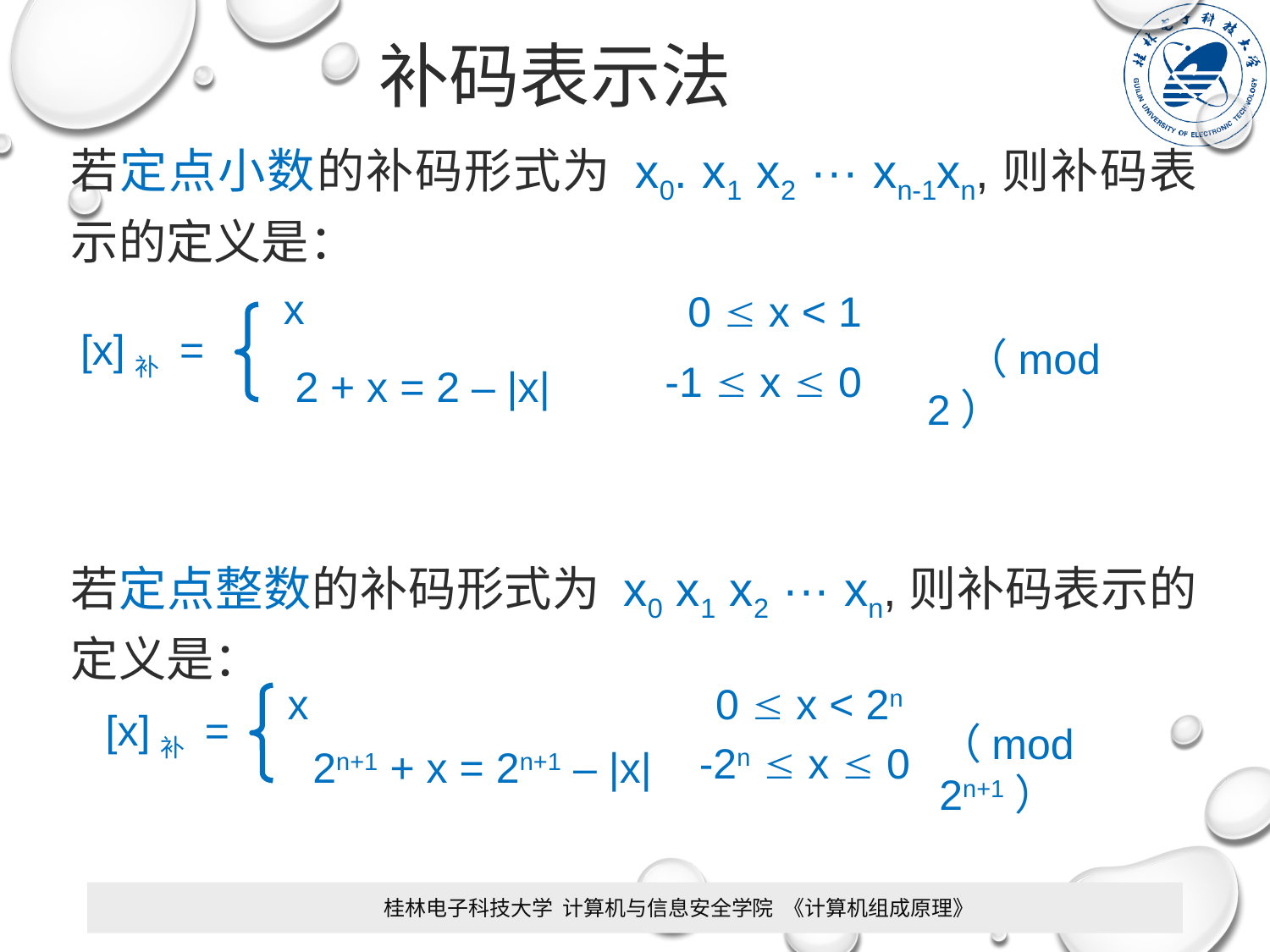

补码表示法
若定点小数的补码形式为 x0. x1 x2 ··· xn-1xn,则补码表示的定义是：

若定点整数的补码形式为 x0 x1 x2 ··· xn,则补码表示的定义是：
 x
0 ≤ x < 1

[x]补 =
   （mod 2）
  -1 ≤ x ≤ 0
 2 + x = 2 – |x|
0 ≤ x < 2n
 x

[x]补 =
（mod  2n+1）
  -2n ≤ x ≤ 0
 2n+1 + x = 2n+1 – |x|
桂林电子科技大学  计算机与信息安全学院  《计算机组成原理》

16